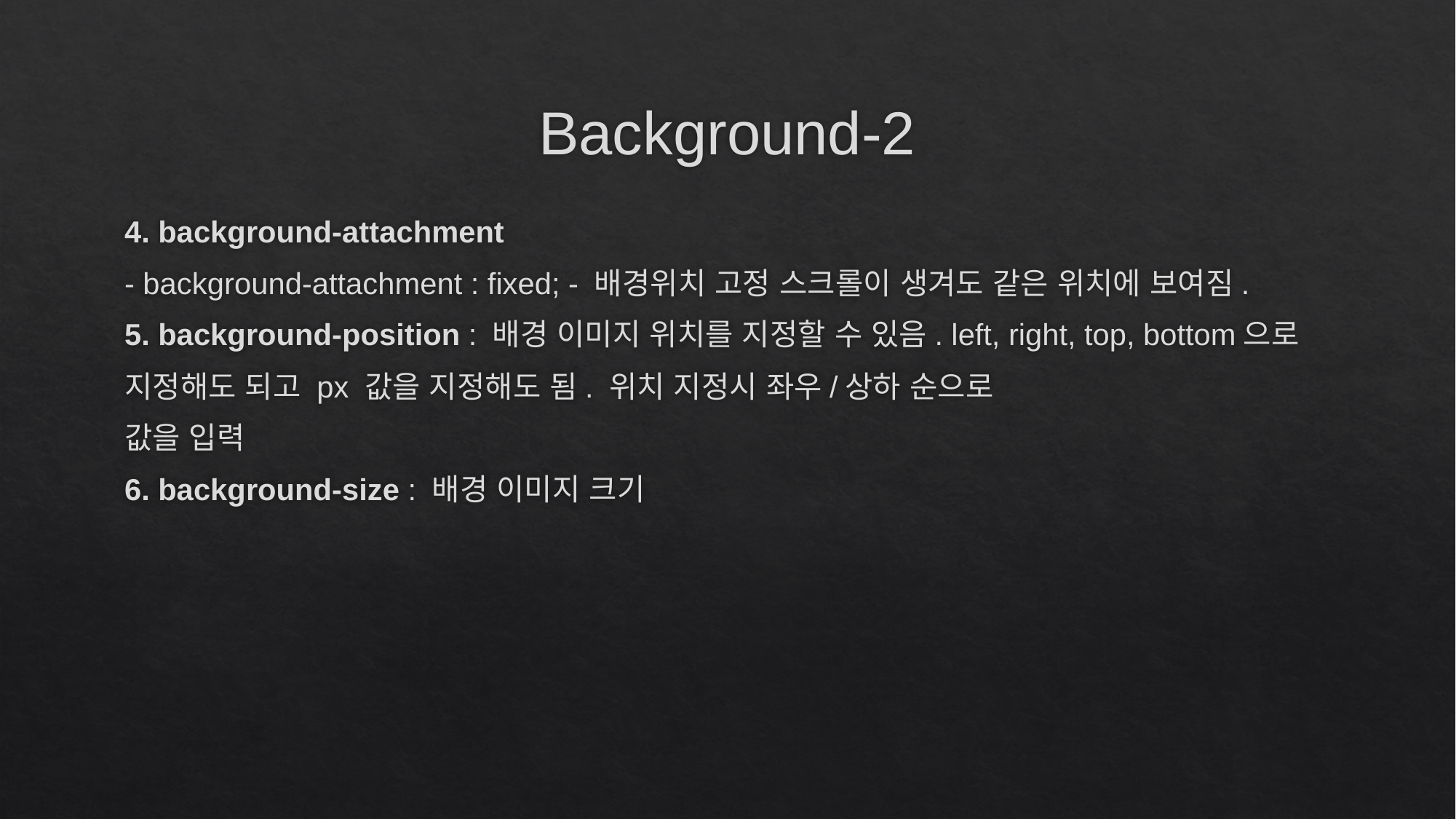

# Background-2
4. background-attachment
- background-attachment : fixed; - 배경위치 고정 스크롤이 생겨도 같은 위치에 보여짐.
5. background-position : 배경 이미지 위치를 지정할 수 있음. left, right, top, bottom으로
지정해도 되고 px 값을 지정해도 됨. 위치 지정시 좌우/상하 순으로
값을 입력
6. background-size : 배경 이미지 크기